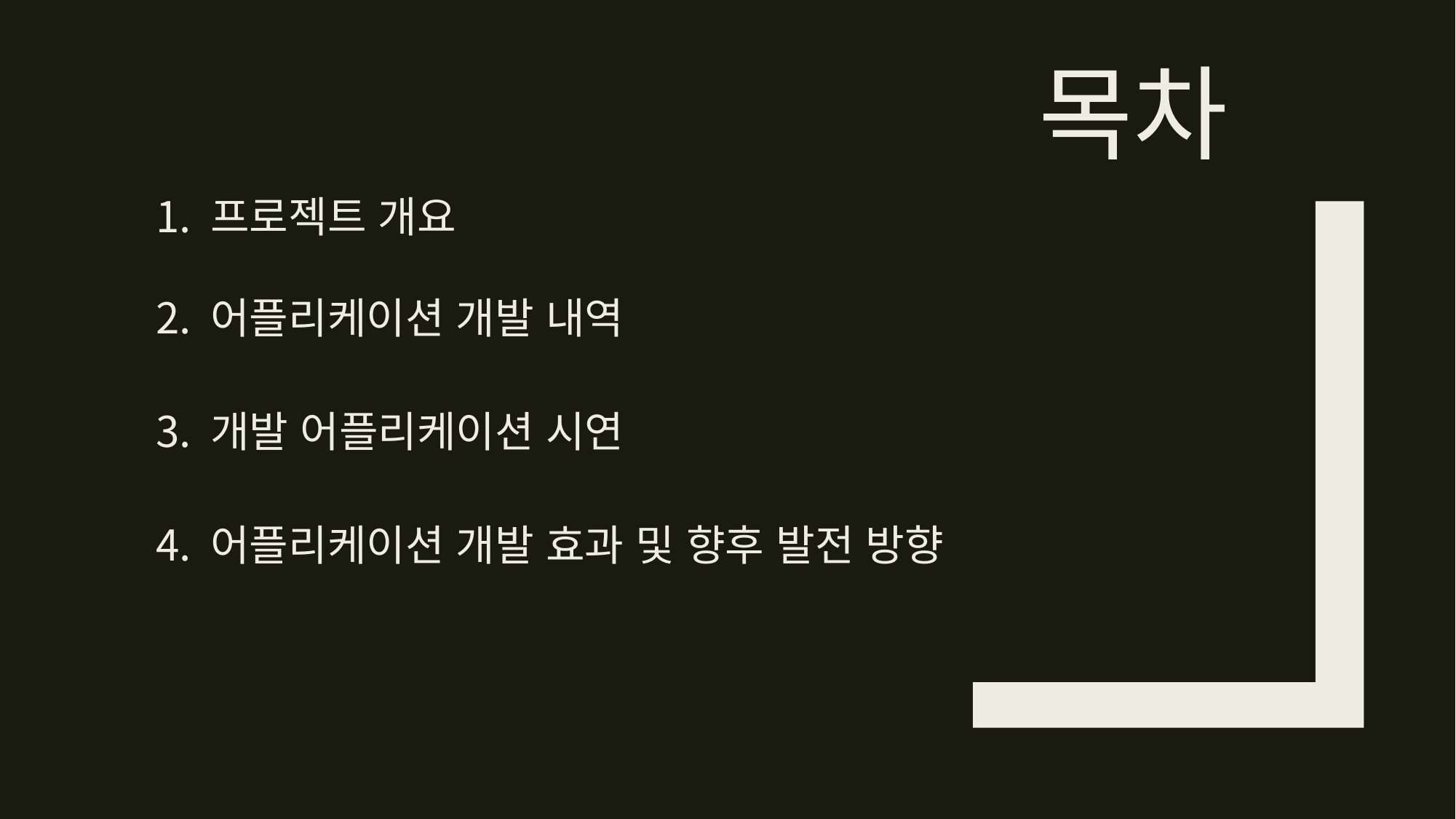

# 목차
프로젝트 개요
어플리케이션 개발 내역
개발 어플리케이션 시연
어플리케이션 개발 효과 및 향후 발전 방향